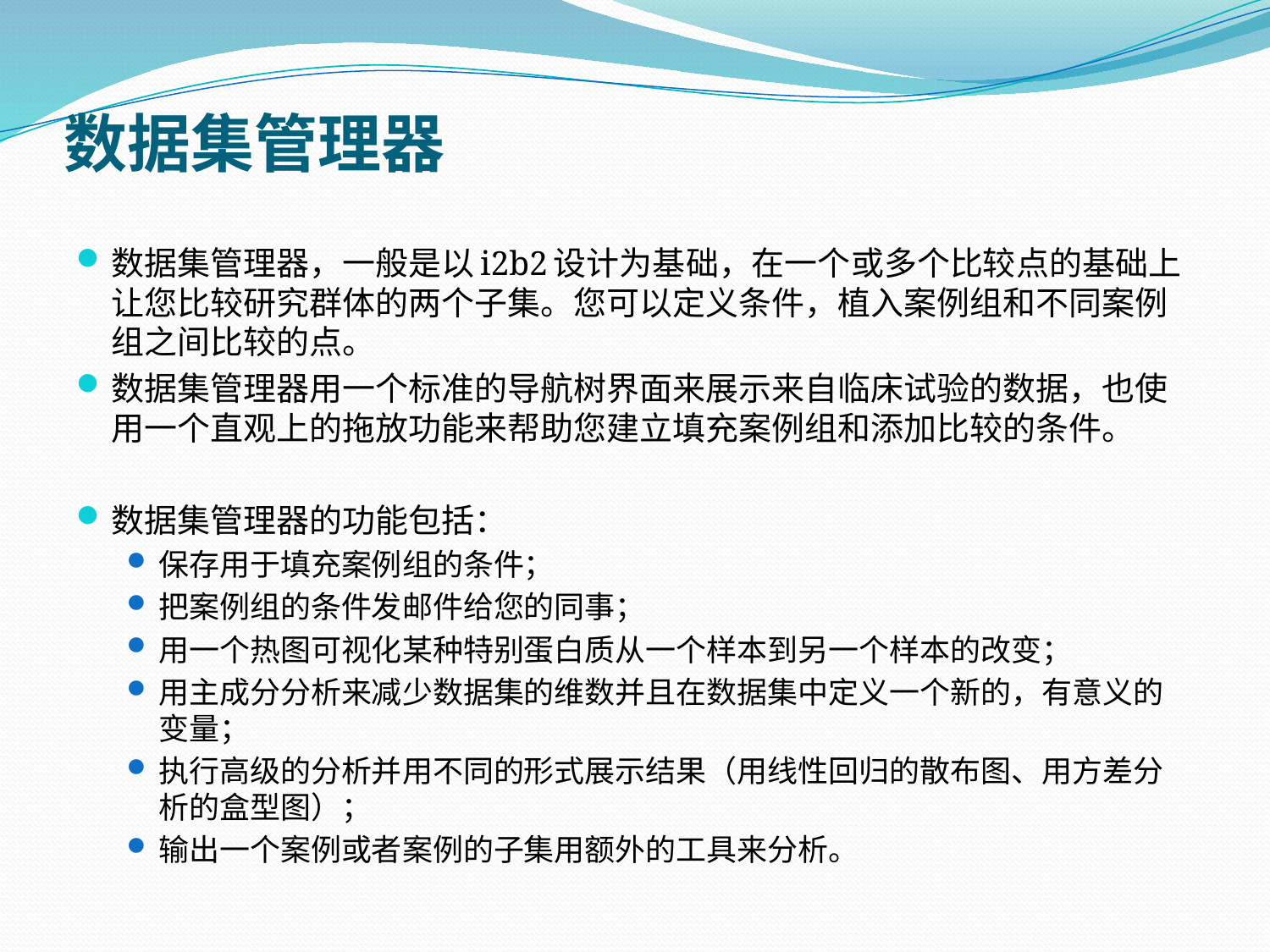

# 数据集管理器
数据集管理器，一般是以i2b2设计为基础，在一个或多个比较点的基础上让您比较研究群体的两个子集。您可以定义条件，植入案例组和不同案例组之间比较的点。
数据集管理器用一个标准的导航树界面来展示来自临床试验的数据，也使用一个直观上的拖放功能来帮助您建立填充案例组和添加比较的条件。

数据集管理器的功能包括：
保存用于填充案例组的条件；
把案例组的条件发邮件给您的同事；
用一个热图可视化某种特别蛋白质从一个样本到另一个样本的改变；
用主成分分析来减少数据集的维数并且在数据集中定义一个新的，有意义的变量；
执行高级的分析并用不同的形式展示结果（用线性回归的散布图、用方差分析的盒型图）；
输出一个案例或者案例的子集用额外的工具来分析。